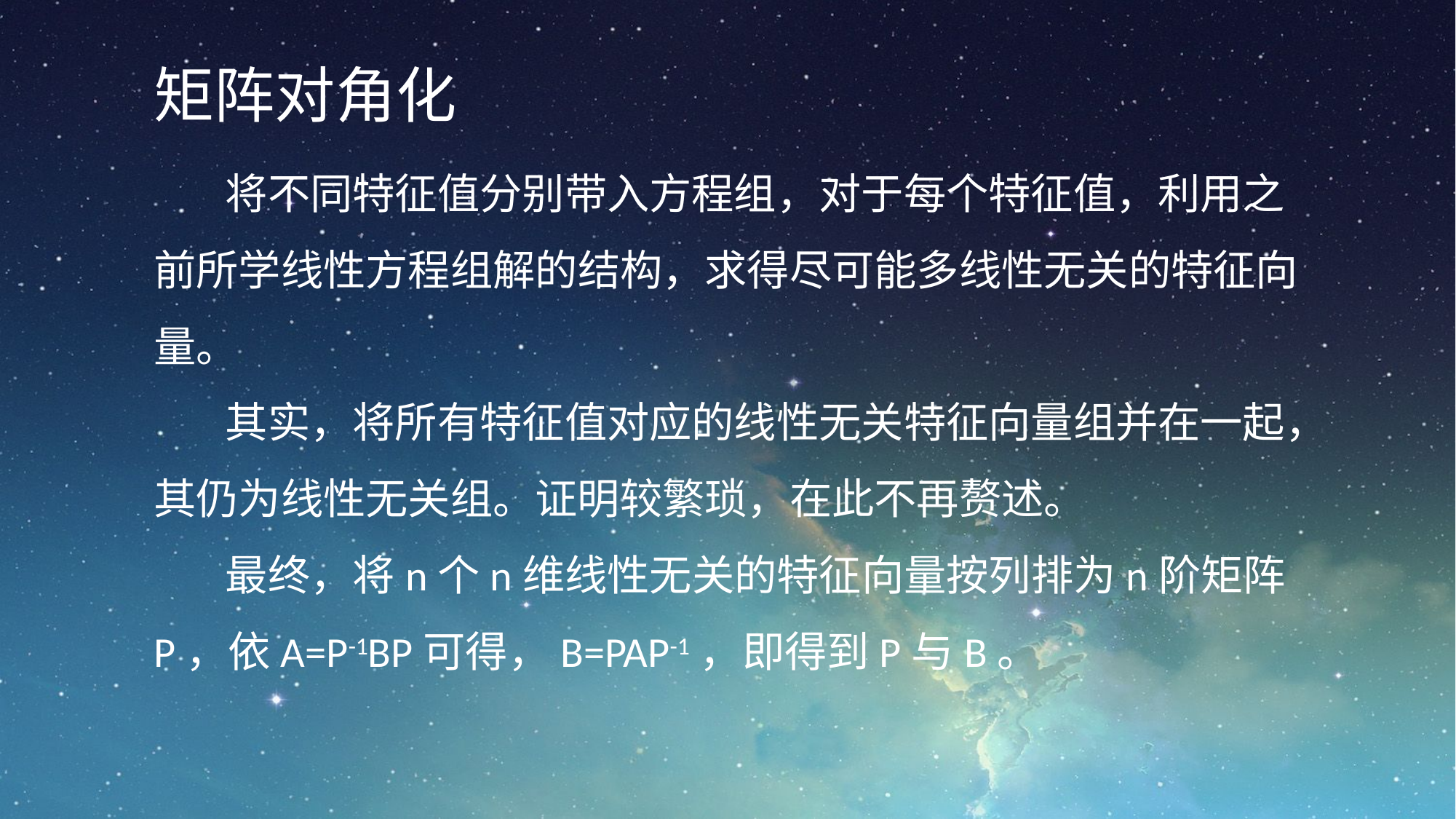

矩阵对角化
将不同特征值分别带入方程组，对于每个特征值，利用之前所学线性方程组解的结构，求得尽可能多线性无关的特征向量。
其实，将所有特征值对应的线性无关特征向量组并在一起，其仍为线性无关组。证明较繁琐，在此不再赘述。
最终，将n个n维线性无关的特征向量按列排为n阶矩阵P，依A=P-1BP可得，B=PAP-1，即得到P与B。